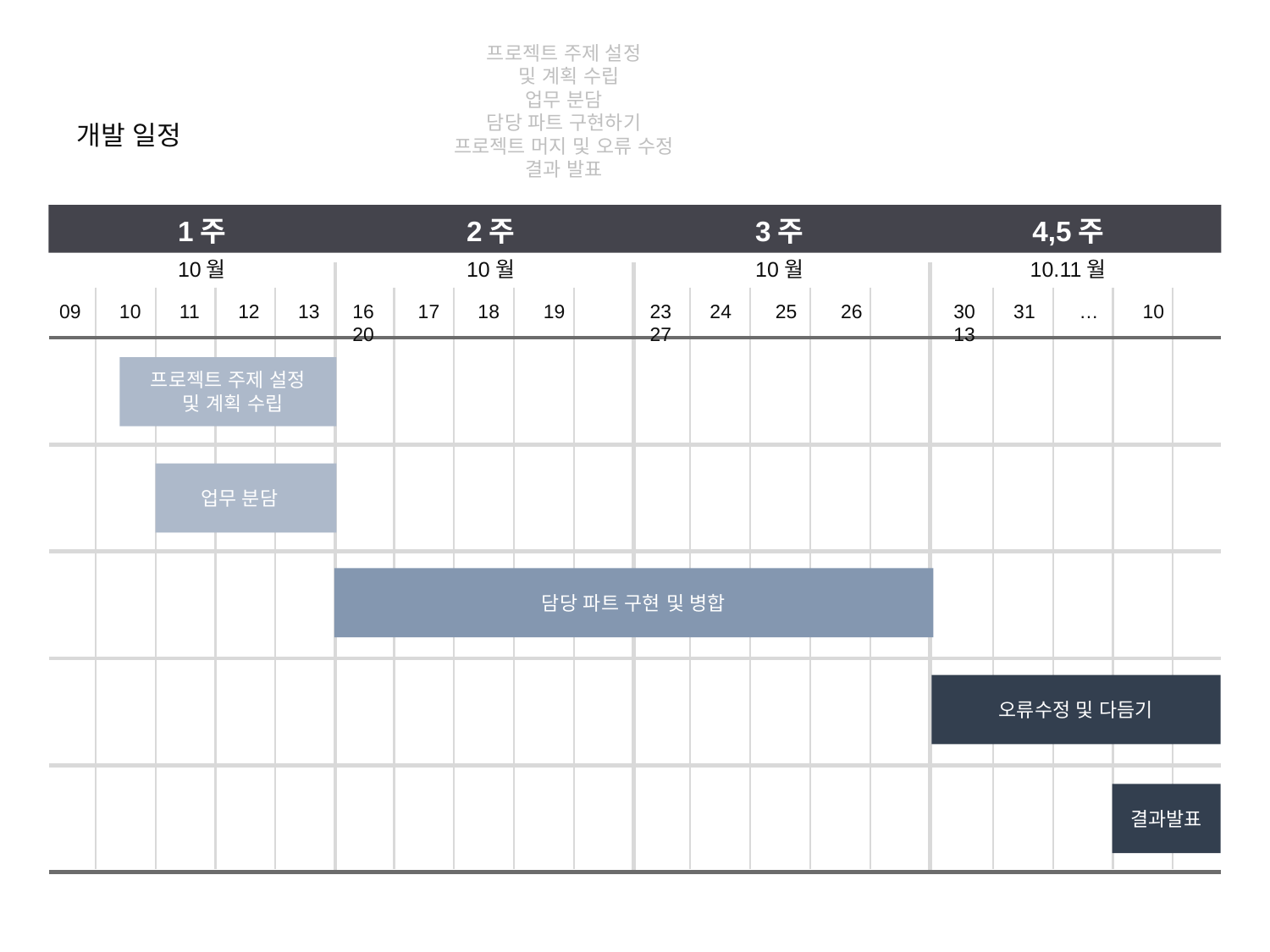

프로젝트 주제 설정
 및 계획 수립
업무 분담
담당 파트 구현하기
프로젝트 머지 및 오류 수정
결과 발표
개발 일정

1주
2주
3주
4,5주
10월
10월
10월
10.11월
09       10       11       12       13
16        17       18        19       20
23       24        25        26       27
30       31        …        10      13

프로젝트 주제 설정
 및 계획 수립

업무 분담

담당 파트 구현 및 병합

오류수정 및 다듬기

결과발표